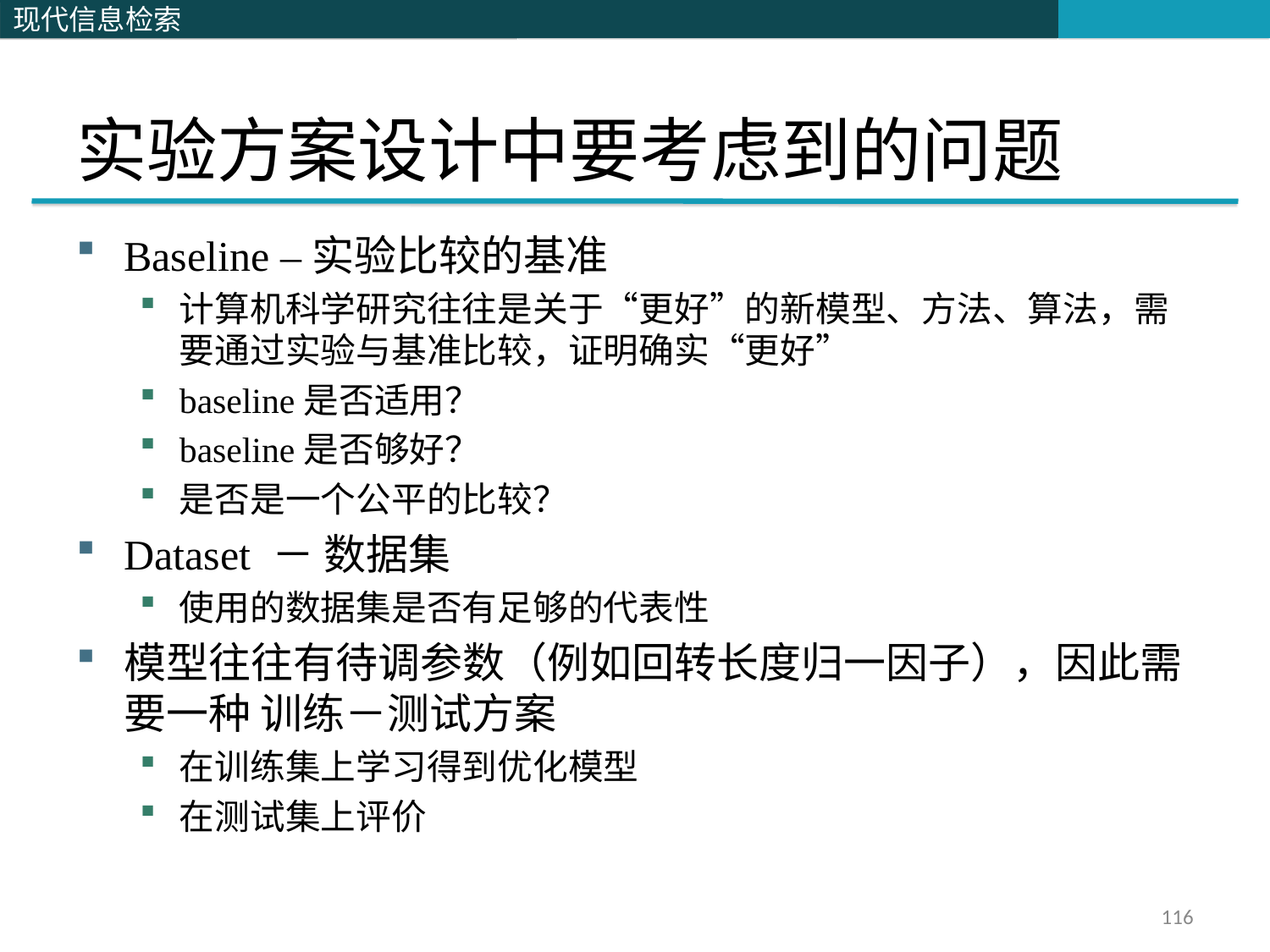

# 实验方案设计中要考虑到的问题
Baseline –实验比较的基准
计算机科学研究往往是关于“更好”的新模型、方法、算法，需要通过实验与基准比较，证明确实“更好”
baseline是否适用？
baseline是否够好？
是否是一个公平的比较？
Dataset － 数据集
使用的数据集是否有足够的代表性
模型往往有待调参数（例如回转长度归一因子），因此需要一种 训练－测试方案
在训练集上学习得到优化模型
在测试集上评价
116